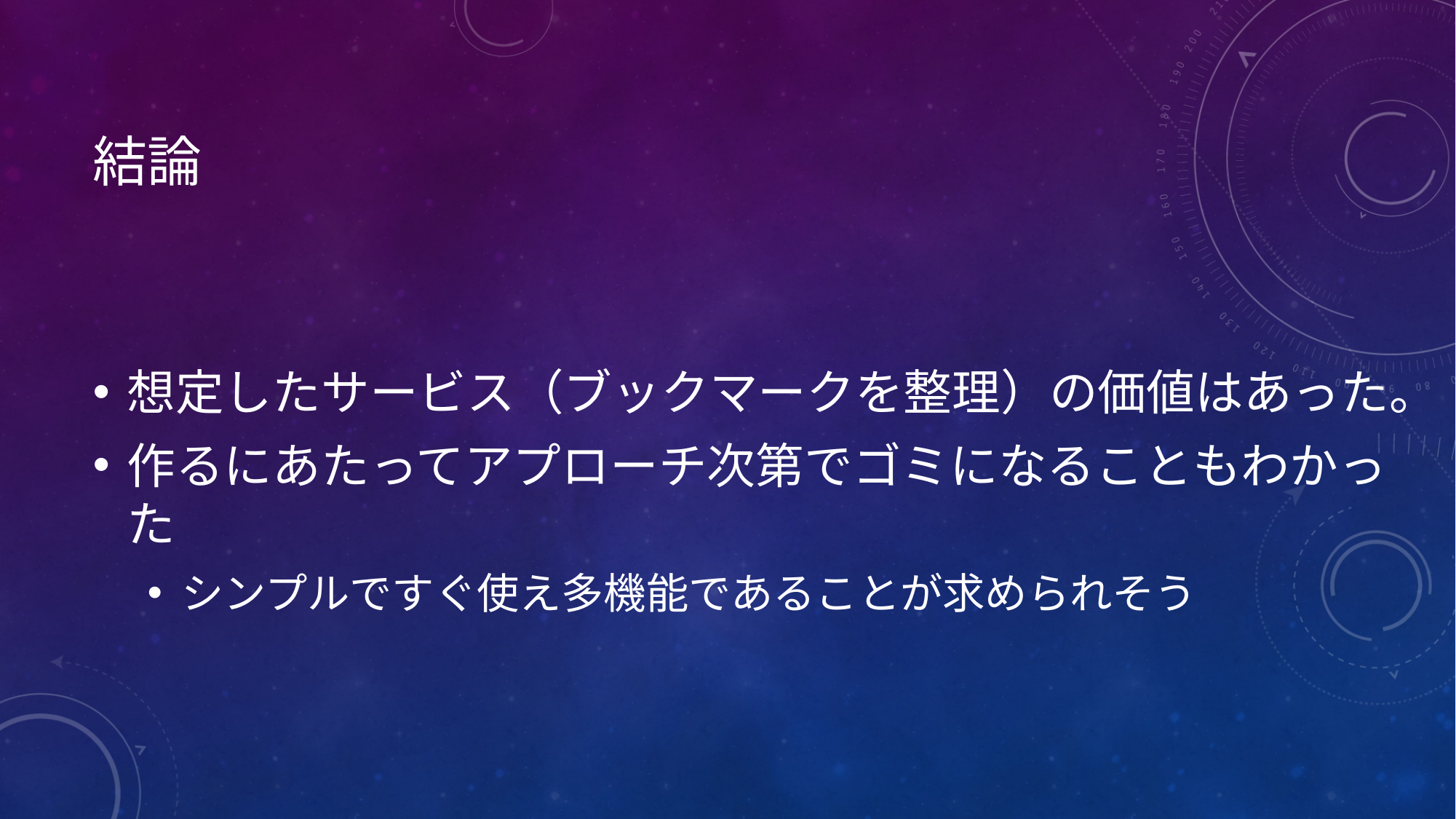

# 結論
想定したサービス（ブックマークを整理）の価値はあった。
作るにあたってアプローチ次第でゴミになることもわかった
シンプルですぐ使え多機能であることが求められそう